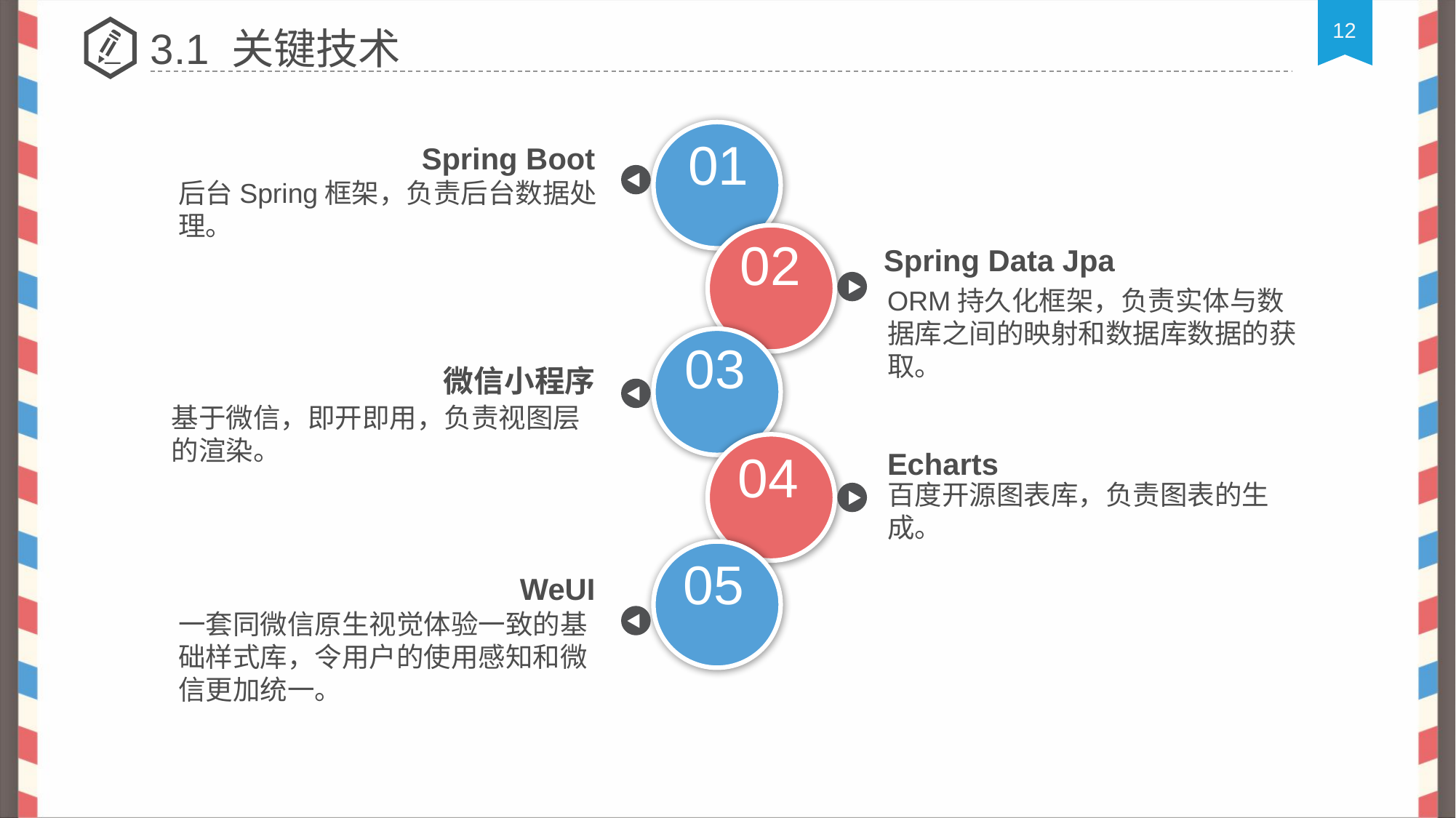

3.1 关键技术

01
Spring Boot

后台Spring框架，负责后台数据处理。

02
Spring Data Jpa

ORM持久化框架，负责实体与数据库之间的映射和数据库数据的获取。

03
微信小程序

基于微信，即开即用，负责视图层的渲染。

04
Echarts
百度开源图表库，负责图表的生成。

05
WeUI
一套同微信原生视觉体验一致的基础样式库，令用户的使用感知和微信更加统一。